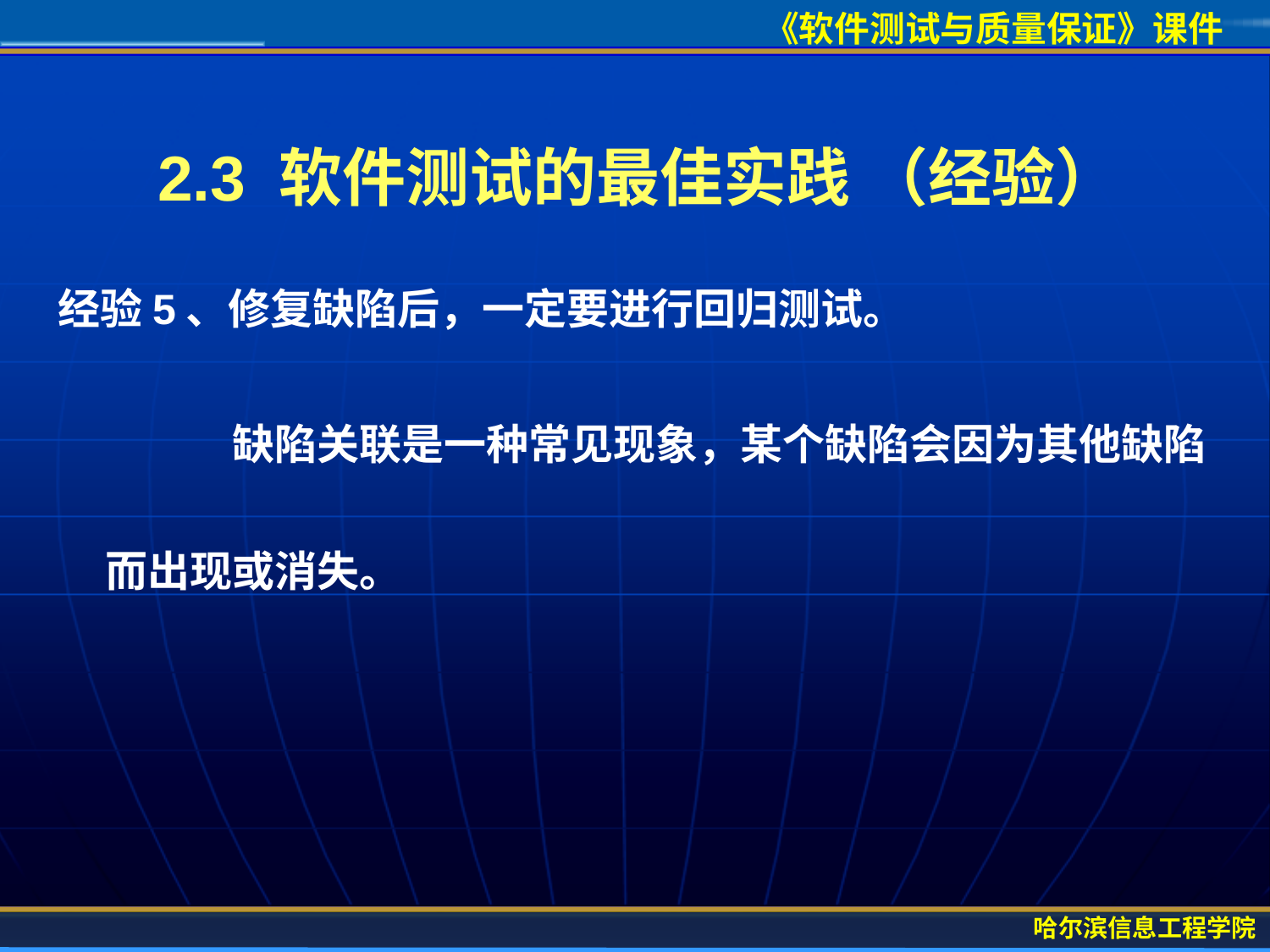

# 2.3 软件测试的最佳实践 （经验）
经验5、修复缺陷后，一定要进行回归测试。
		缺陷关联是一种常见现象，某个缺陷会因为其他缺陷而出现或消失。